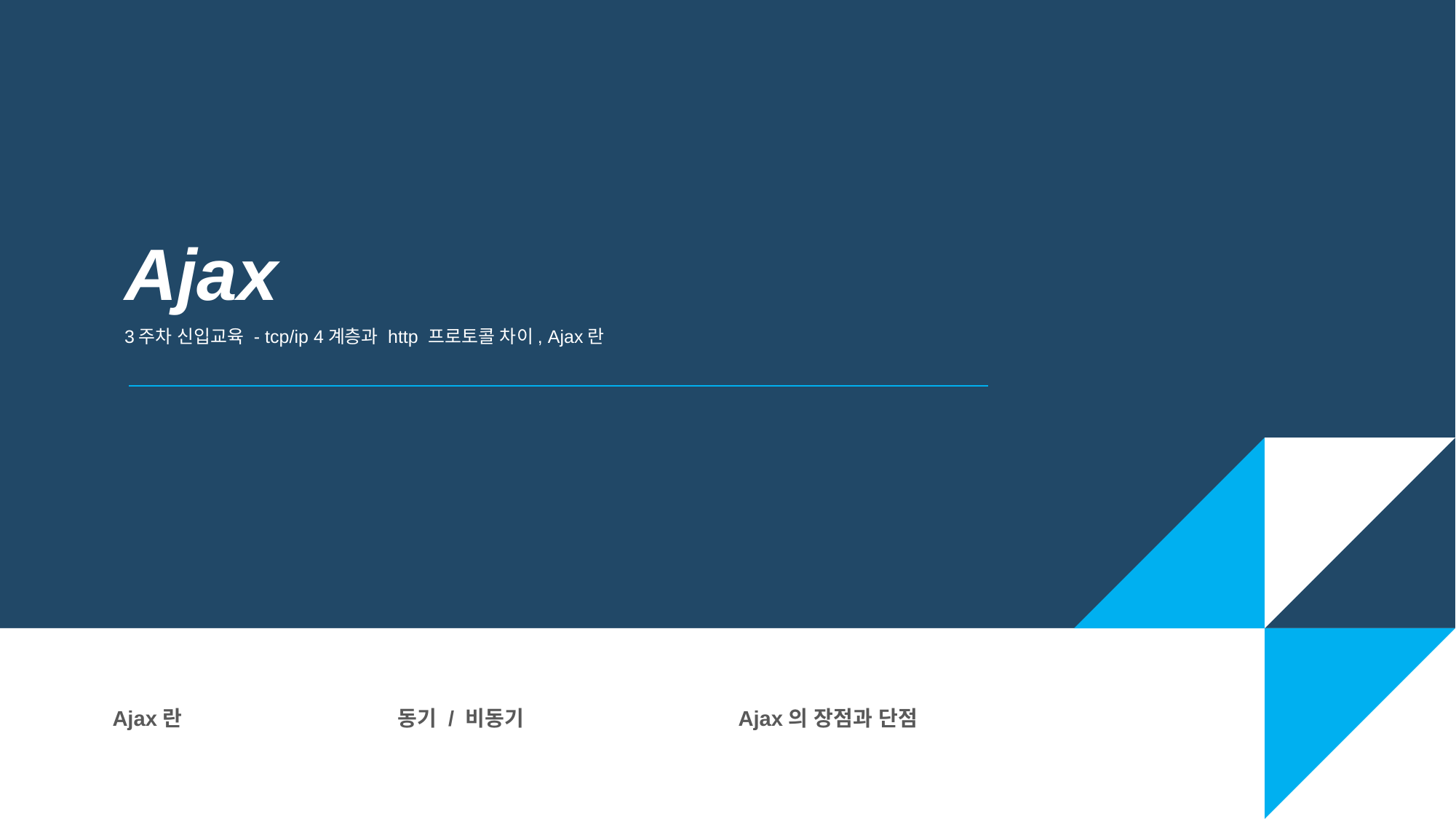

Ajax
3주차 신입교육 - tcp/ip 4계층과 http 프로토콜 차이, Ajax란

동기 / 비동기
Ajax의 장점과 단점
Ajax란